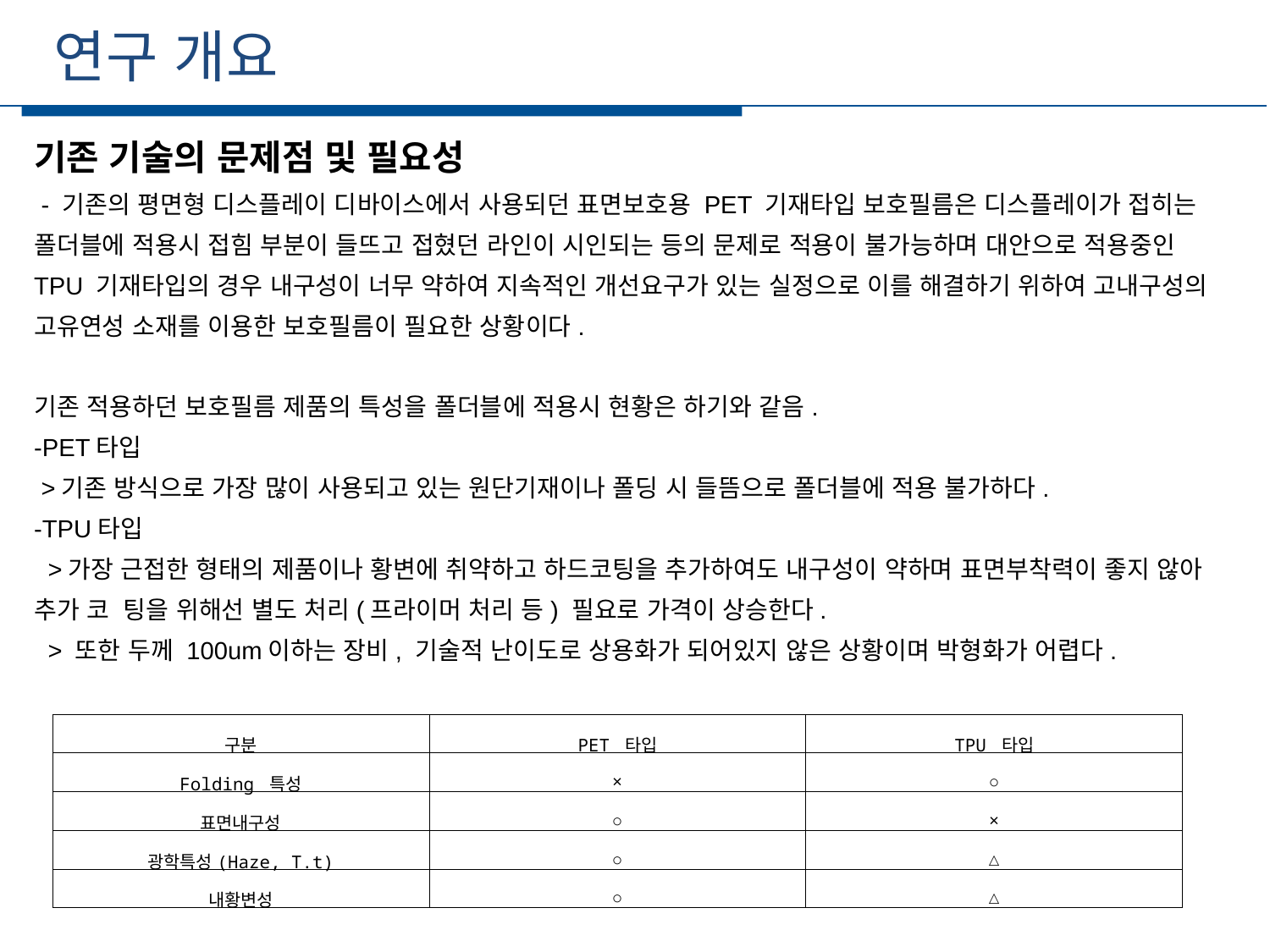

연구 개요
세부일정

기존 기술의 문제점 및 필요성
 - 기존의 평면형 디스플레이 디바이스에서 사용되던 표면보호용 PET 기재타입 보호필름은 디스플레이가 접히는 폴더블에 적용시 접힘 부분이 들뜨고 접혔던 라인이 시인되는 등의 문제로 적용이 불가능하며 대안으로 적용중인 TPU 기재타입의 경우 내구성이 너무 약하여 지속적인 개선요구가 있는 실정으로 이를 해결하기 위하여 고내구성의 고유연성 소재를 이용한 보호필름이 필요한 상황이다.

기존 적용하던 보호필름 제품의 특성을 폴더블에 적용시 현황은 하기와 같음.
-PET타입
 >기존 방식으로 가장 많이 사용되고 있는 원단기재이나 폴딩 시 들뜸으로 폴더블에 적용 불가하다.
-TPU타입
  >가장 근접한 형태의 제품이나 황변에 취약하고 하드코팅을 추가하여도 내구성이 약하며 표면부착력이 좋지 않아 추가 코  팅을 위해선 별도 처리(프라이머 처리 등) 필요로 가격이 상승한다.
  > 또한 두께 100um이하는 장비, 기술적 난이도로 상용화가 되어있지 않은 상황이며 박형화가 어렵다.

| 구분 | PET 타입 | TPU 타입 |
| --- | --- | --- |
| Folding 특성 | × | ○ |
| 표면내구성 | ○ | × |
| 광학특성(Haze, T.t) | ○ | △ |
| 내황변성 | ○ | △ |